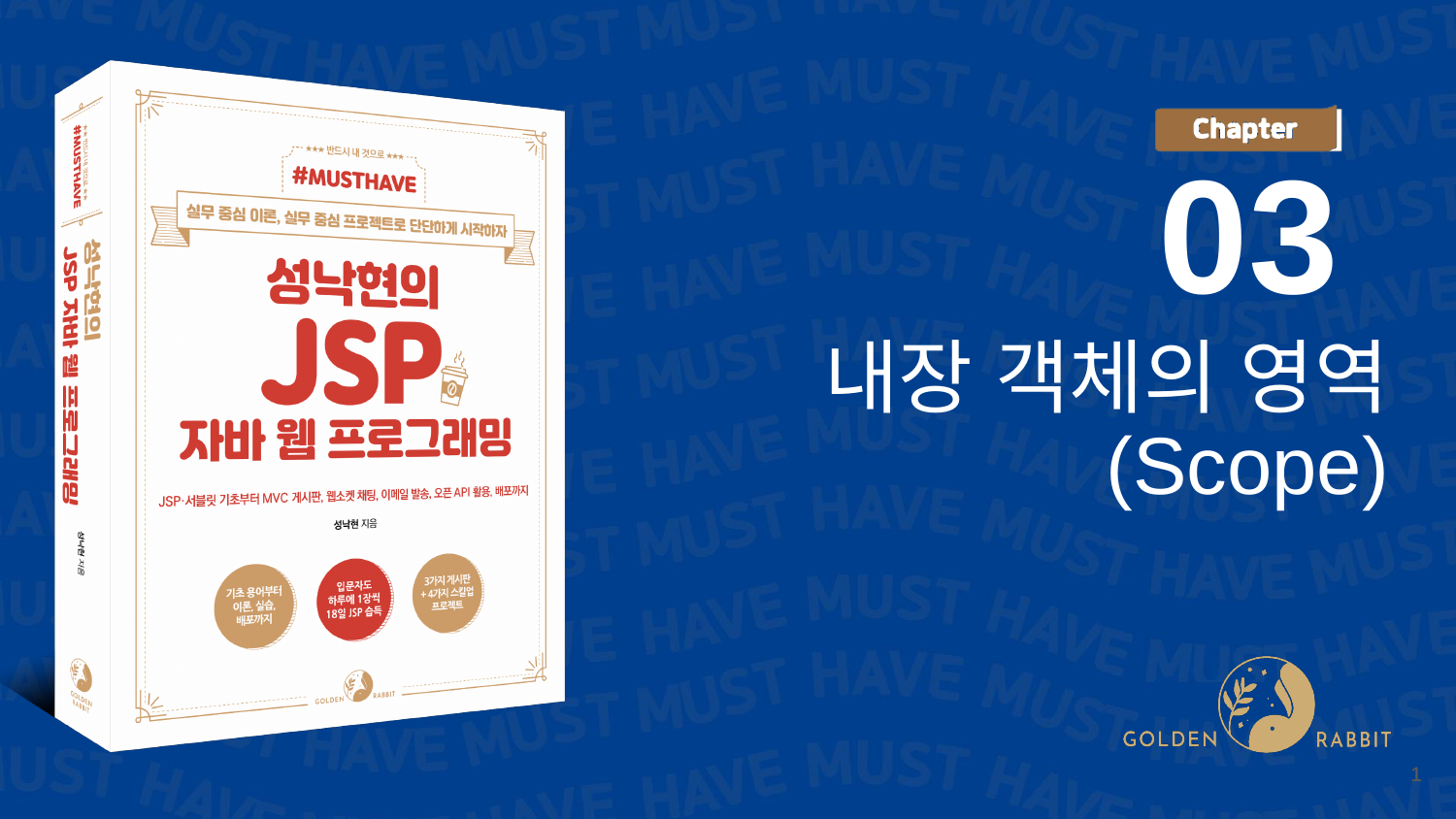

03
내장 객체의 영역
(Scope)
1
1